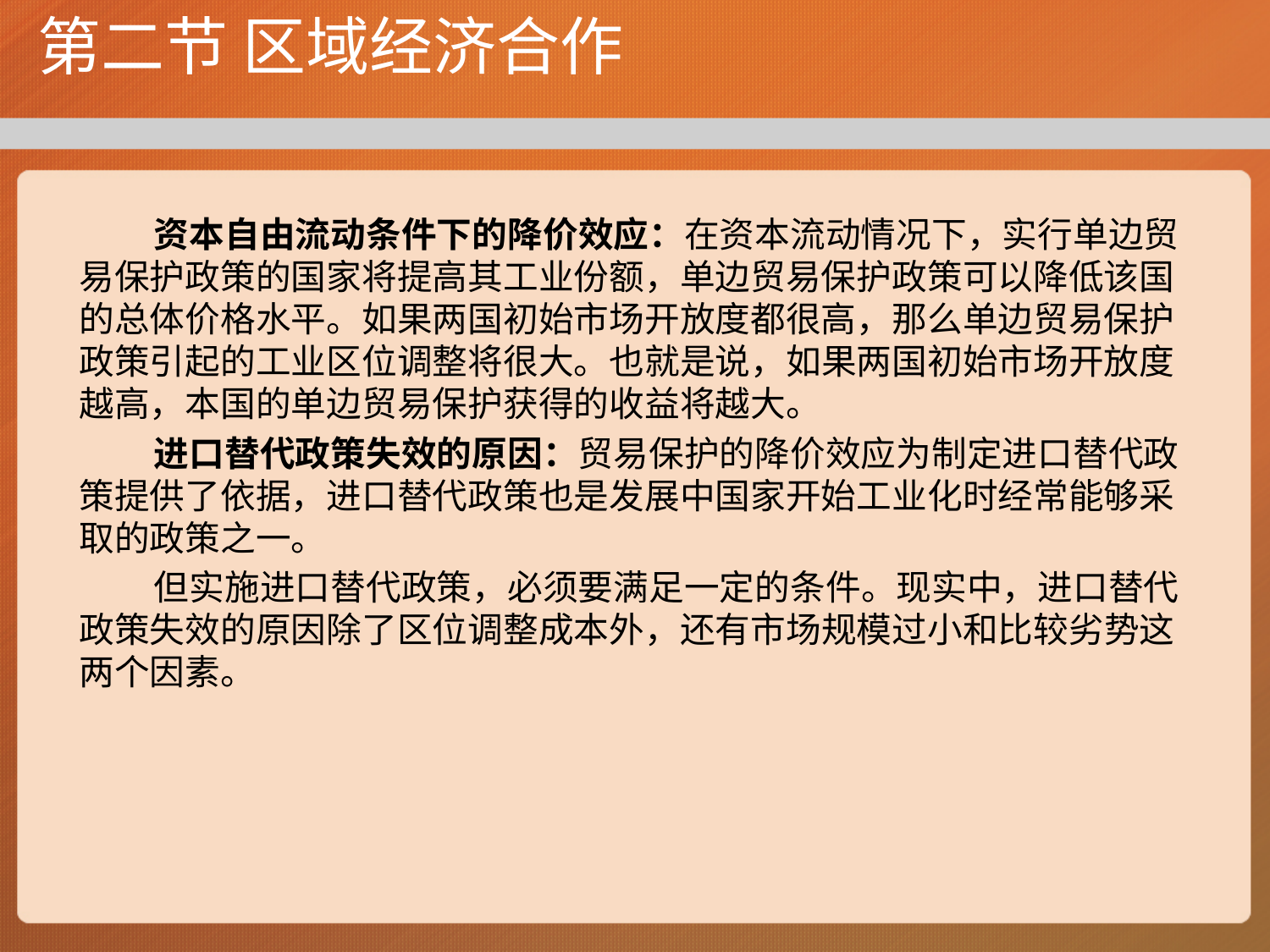

# 第二节 区域经济合作
资本自由流动条件下的降价效应：在资本流动情况下，实行单边贸易保护政策的国家将提高其工业份额，单边贸易保护政策可以降低该国的总体价格水平。如果两国初始市场开放度都很高，那么单边贸易保护政策引起的工业区位调整将很大。也就是说，如果两国初始市场开放度越高，本国的单边贸易保护获得的收益将越大。
进口替代政策失效的原因：贸易保护的降价效应为制定进口替代政策提供了依据，进口替代政策也是发展中国家开始工业化时经常能够采取的政策之一。
但实施进口替代政策，必须要满足一定的条件。现实中，进口替代政策失效的原因除了区位调整成本外，还有市场规模过小和比较劣势这两个因素。